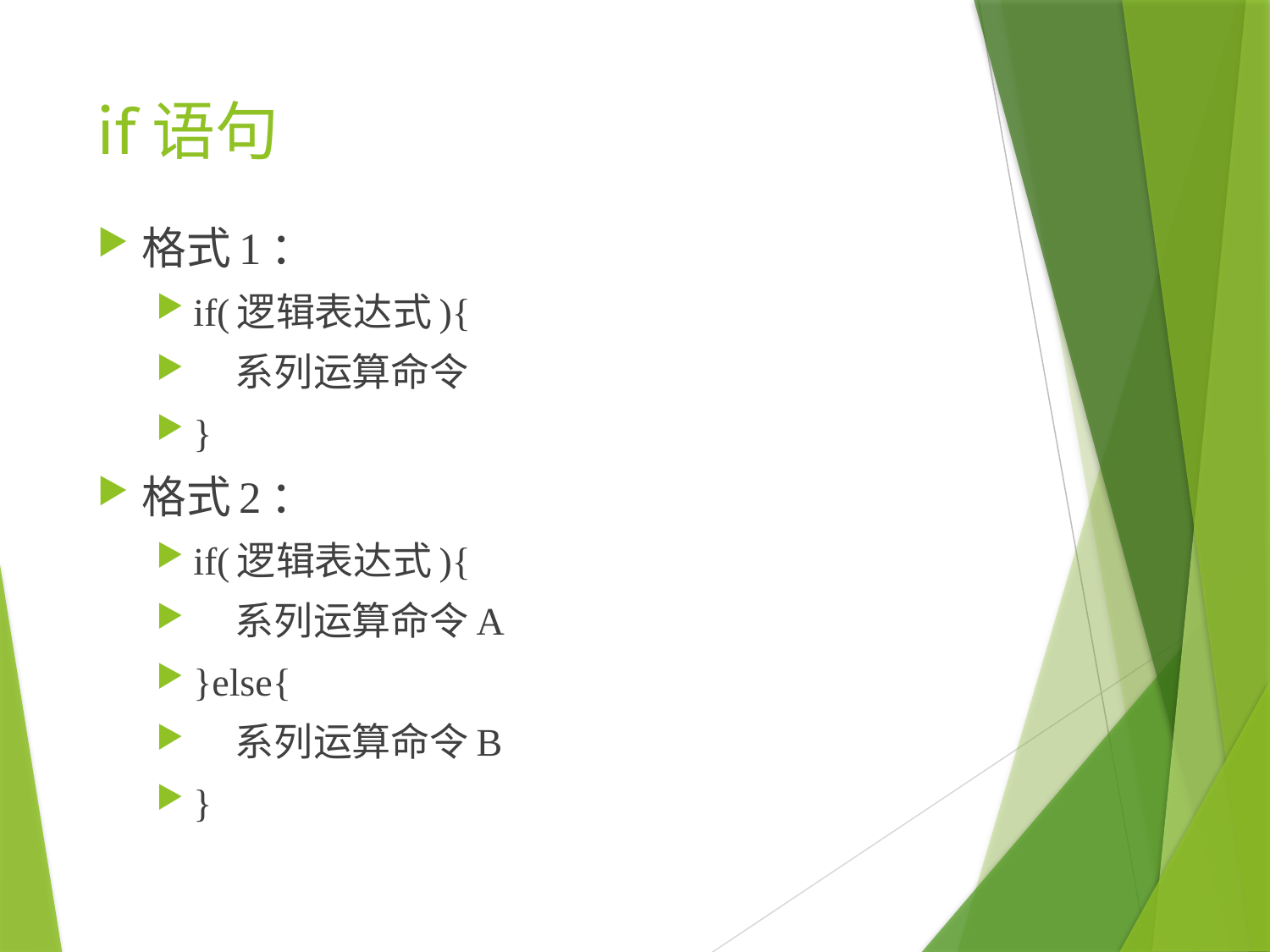

# if语句
格式1：
if(逻辑表达式){
    系列运算命令
}
格式2：
if(逻辑表达式){
    系列运算命令A
}else{
    系列运算命令B
}